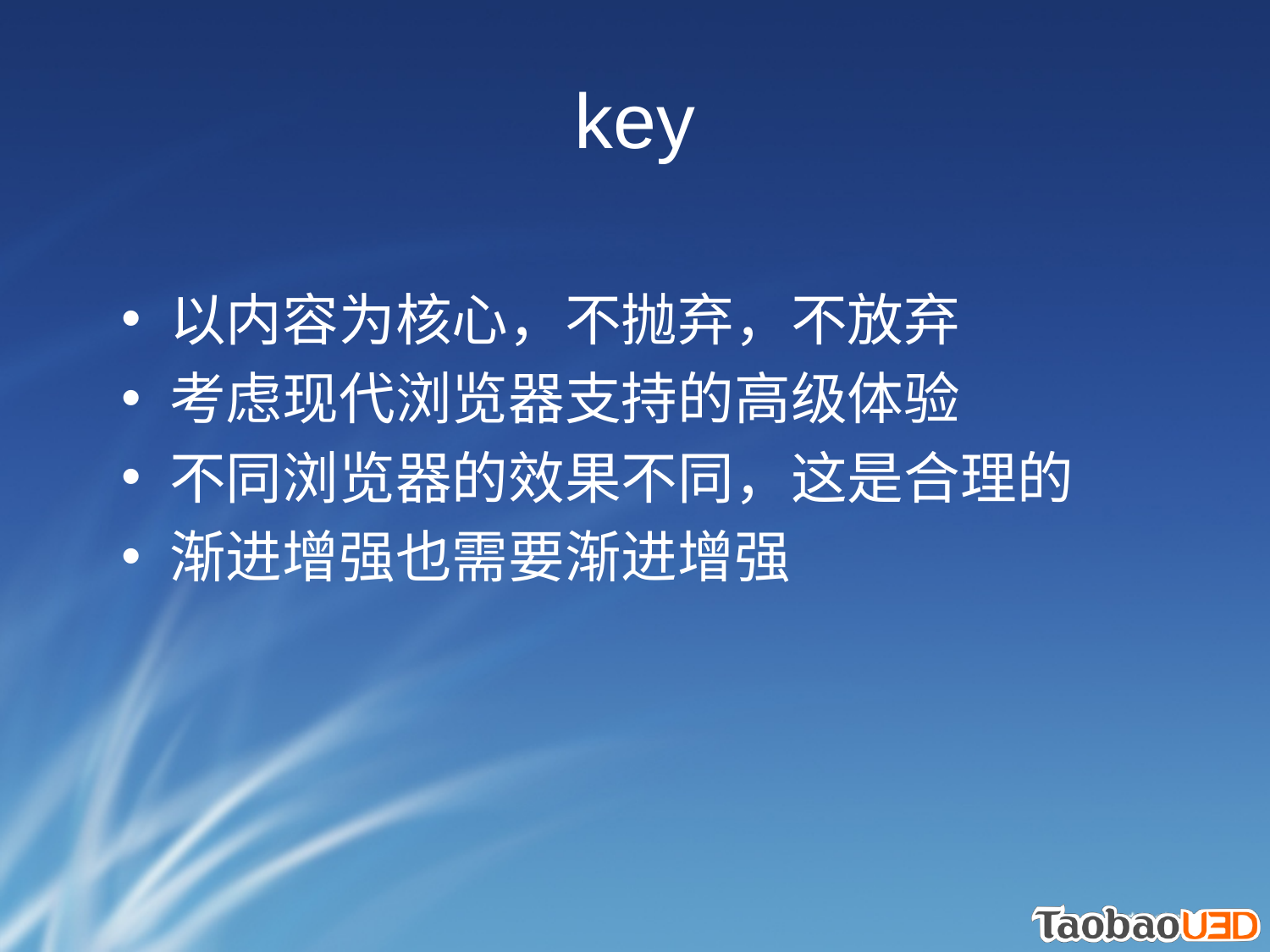

# key
以内容为核心，不抛弃，不放弃
考虑现代浏览器支持的高级体验
不同浏览器的效果不同，这是合理的
渐进增强也需要渐进增强